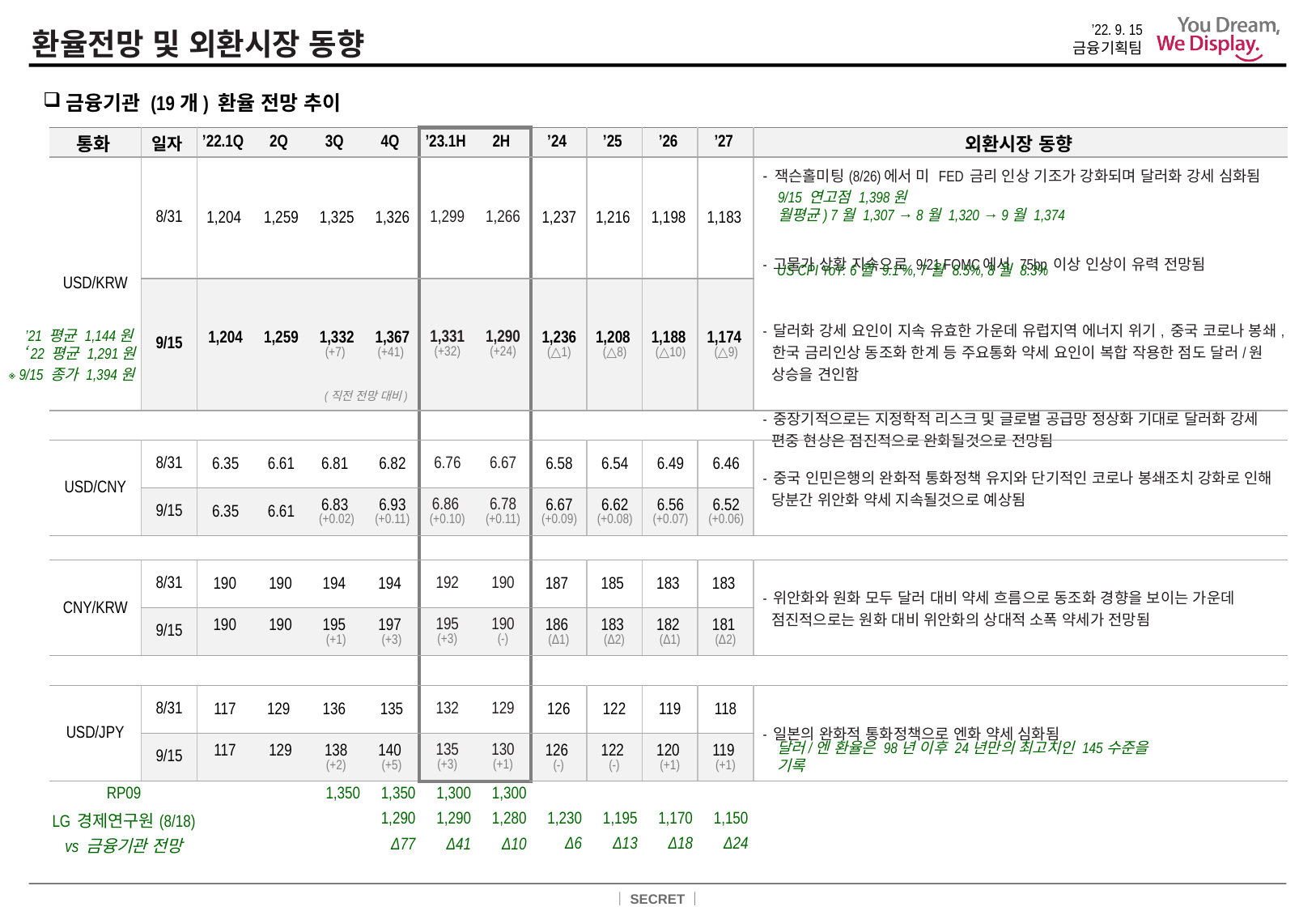

’22. 9. 15
금융기획팀
환율전망 및 외환시장 동향
금융기관 (19개) 환율 전망 추이
| 통화 | 일자 | ’22.1Q | 2Q | 3Q | 4Q | ’23.1H | 2H | ’24 | ’25 | ’26 | ’27 | 외환시장 동향 |
| --- | --- | --- | --- | --- | --- | --- | --- | --- | --- | --- | --- | --- |
| USD/KRW | 8/31 | 1,204 | 1,259 | 1,325 | 1,326 | 1,299 | 1,266 | 1,237 | 1,216 | 1,198 | 1,183 | - 잭슨홀미팅(8/26)에서 미 FED 금리 인상 기조가 강화되며 달러화 강세 심화됨 - 고물가 상황 지속으로 9/21 FOMC에서 75bp 이상 인상이 유력 전망됨 - 달러화 강세 요인이 지속 유효한 가운데 유럽지역 에너지 위기, 중국 코로나 봉쇄, 한국 금리인상 동조화 한계 등 주요통화 약세 요인이 복합 작용한 점도 달러/원 상승을 견인함 - 중장기적으로는 지정학적 리스크 및 글로벌 공급망 정상화 기대로 달러화 강세 편중 현상은 점진적으로 완화될것으로 전망됨 |
|  | 9/15 | 1,204 | 1,259 | 1,332 (+7) | 1,367 (+41) | 1,331 (+32) | 1,290 (+24) | 1,236 (△1) | 1,208 (△8) | 1,188 (△10) | 1,174 (△9) |  |
|  |  |  |  |  |  |  |  |  |  |  |  |  |
| USD/CNY | 8/31 | 6.35 | 6.61 | 6.81 | 6.82 | 6.76 | 6.67 | 6.58 | 6.54 | 6.49 | 6.46 | - 중국 인민은행의 완화적 통화정책 유지와 단기적인 코로나 봉쇄조치 강화로 인해 당분간 위안화 약세 지속될것으로 예상됨 |
|  | 9/15 | 6.35 | 6.61 | 6.83 (+0.02) | 6.93 (+0.11) | 6.86 (+0.10) | 6.78 (+0.11) | 6.67 (+0.09) | 6.62 (+0.08) | 6.56 (+0.07) | 6.52 (+0.06) |  |
|  |  |  |  |  |  |  |  |  |  |  |  |  |
| CNY/KRW | 8/31 | 190 | 190 | 194 | 194 | 192 | 190 | 187 | 185 | 183 | 183 | - 위안화와 원화 모두 달러 대비 약세 흐름으로 동조화 경향을 보이는 가운데 점진적으로는 원화 대비 위안화의 상대적 소폭 약세가 전망됨 |
|  | 9/15 | 190 | 190 | 195 (+1) | 197 (+3) | 195 (+3) | 190 (-) | 186 (Δ1) | 183 (Δ2) | 182 (Δ1) | 181 (Δ2) |  |
|  |  |  |  |  |  |  |  |  |  |  |  |  |
| USD/JPY | 8/31 | 117 | 129 | 136 | 135 | 132 | 129 | 126 | 122 | 119 | 118 | - 일본의 완화적 통화정책으로 엔화 약세 심화됨 |
|  | 9/15 | 117 | 129 | 138 (+2) | 140 (+5) | 135 (+3) | 130 (+1) | 126 (-) | 122 (-) | 120 (+1) | 119 (+1) |  |
9/15 연고점 1,398원
월평균) 7월 1,307 → 8월 1,320 → 9월 1,374
US CPI YoY: 6월 9.1‘%, 7월 8.5%, 8월 8.3%
’21 평균 1,144원
‘22 평균 1,291원
※ 9/15 종가 1,394원
(직전 전망 대비)
달러/엔 환율은 98년 이후 24년만의 최고치인 145수준을 기록
| RP09 |  |  | 1,350 | 1,350 | 1,300 | 1,300 |  |  |  |  |
| --- | --- | --- | --- | --- | --- | --- | --- | --- | --- | --- |
| LG 경제연구원(8/18) |  |  |  | 1,290 | 1,290 | 1,280 | 1,230 | 1,195 | 1,170 | 1,150 |
| vs 금융기관 전망 |  |  |  | Δ77 | Δ41 | Δ10 | Δ6 | Δ13 | Δ18 | Δ24 |